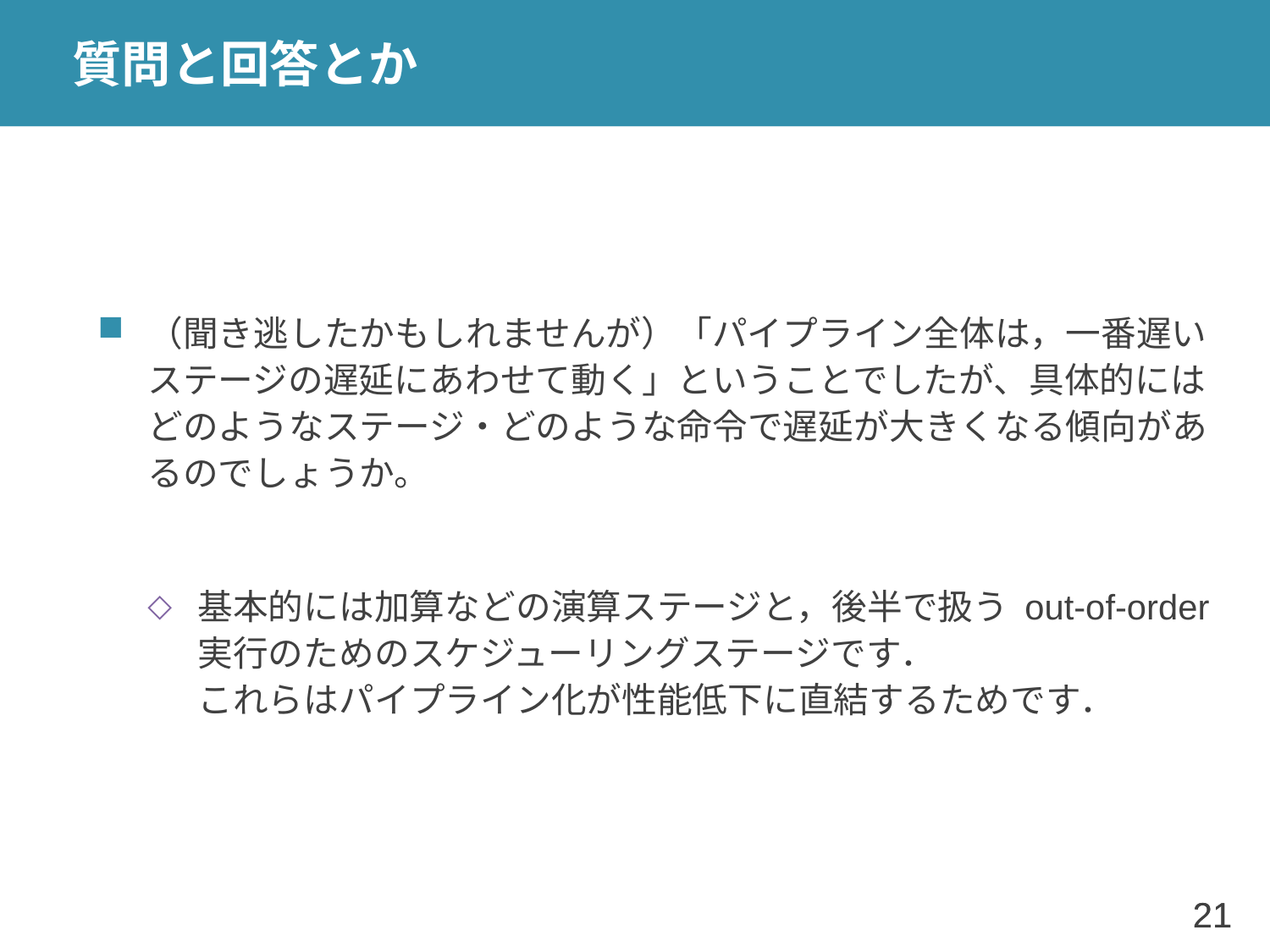

# 質問と回答とか
（聞き逃したかもしれませんが）「パイプライン全体は，一番遅いステージの遅延にあわせて動く」ということでしたが、具体的にはどのようなステージ・どのような命令で遅延が大きくなる傾向があるのでしょうか。

基本的には加算などの演算ステージと，後半で扱う out-of-order 実行のためのスケジューリングステージです．
これらはパイプライン化が性能低下に直結するためです．